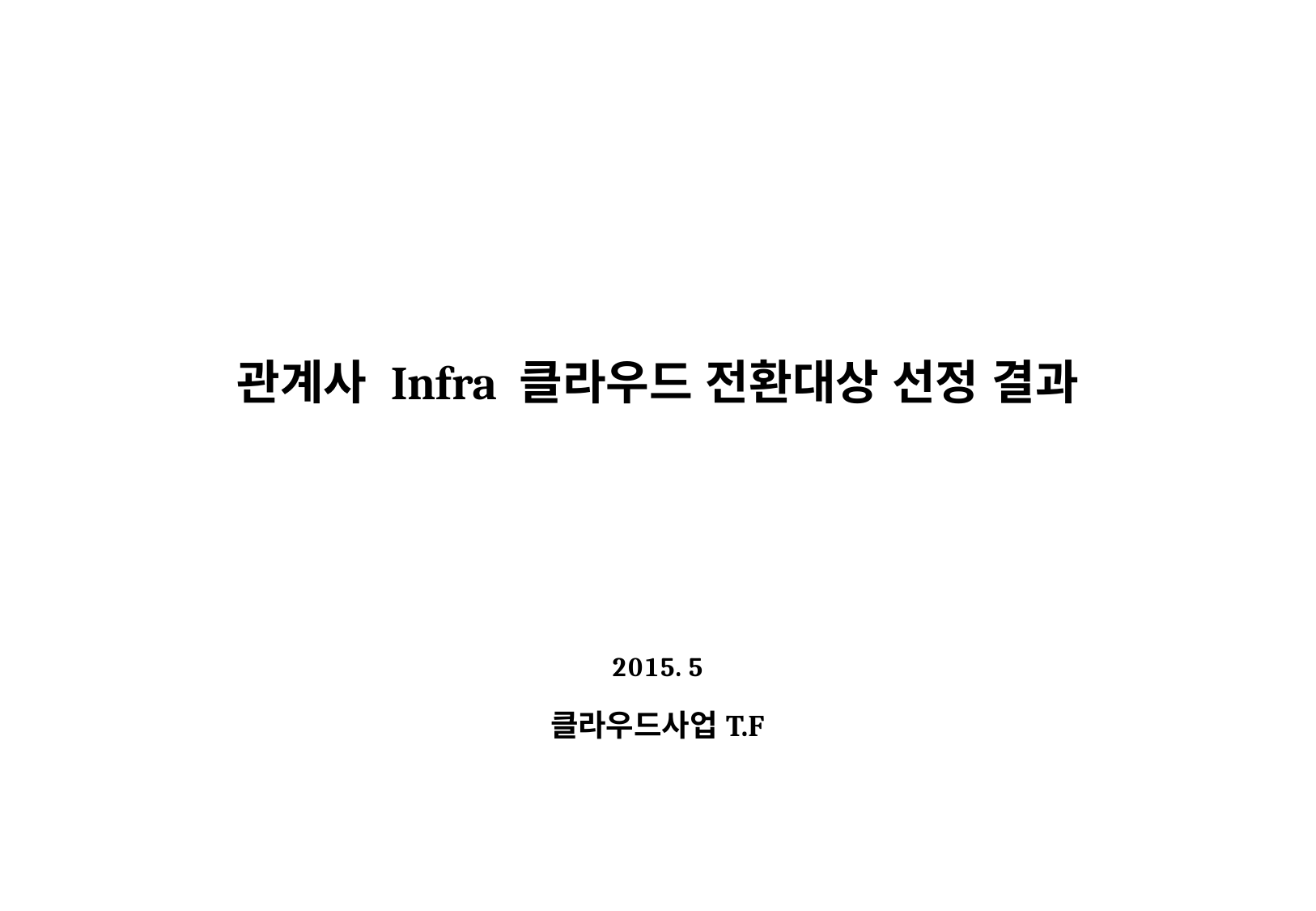

# 관계사 Infra 클라우드 전환대상 선정 결과
2015. 5
클라우드사업T.F